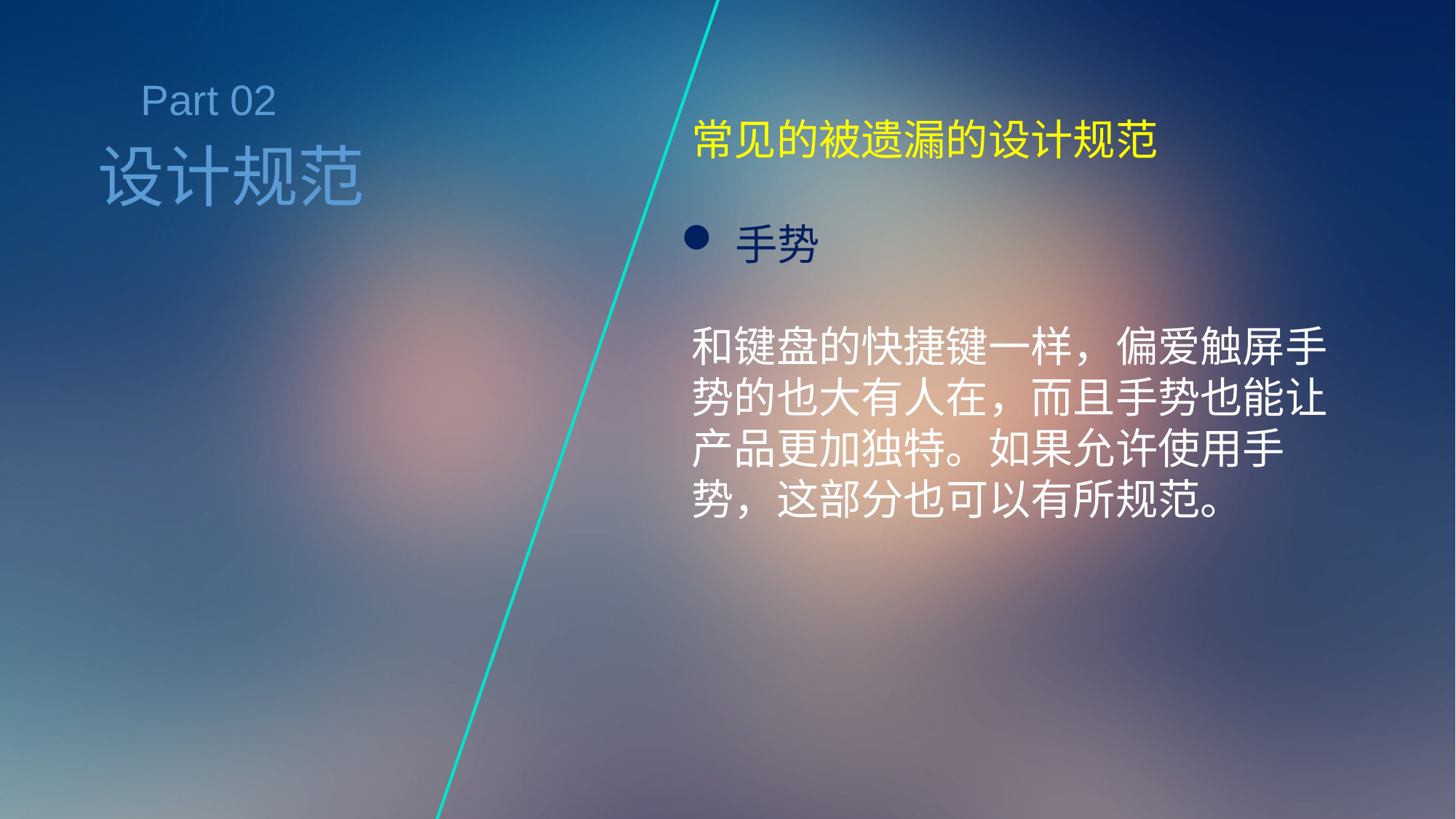

Part 02
常见的被遗漏的设计规范
设计规范
手势
和键盘的快捷键一样，偏爱触屏手势的也大有人在，而且手势也能让产品更加独特。如果允许使用手势，这部分也可以有所规范。